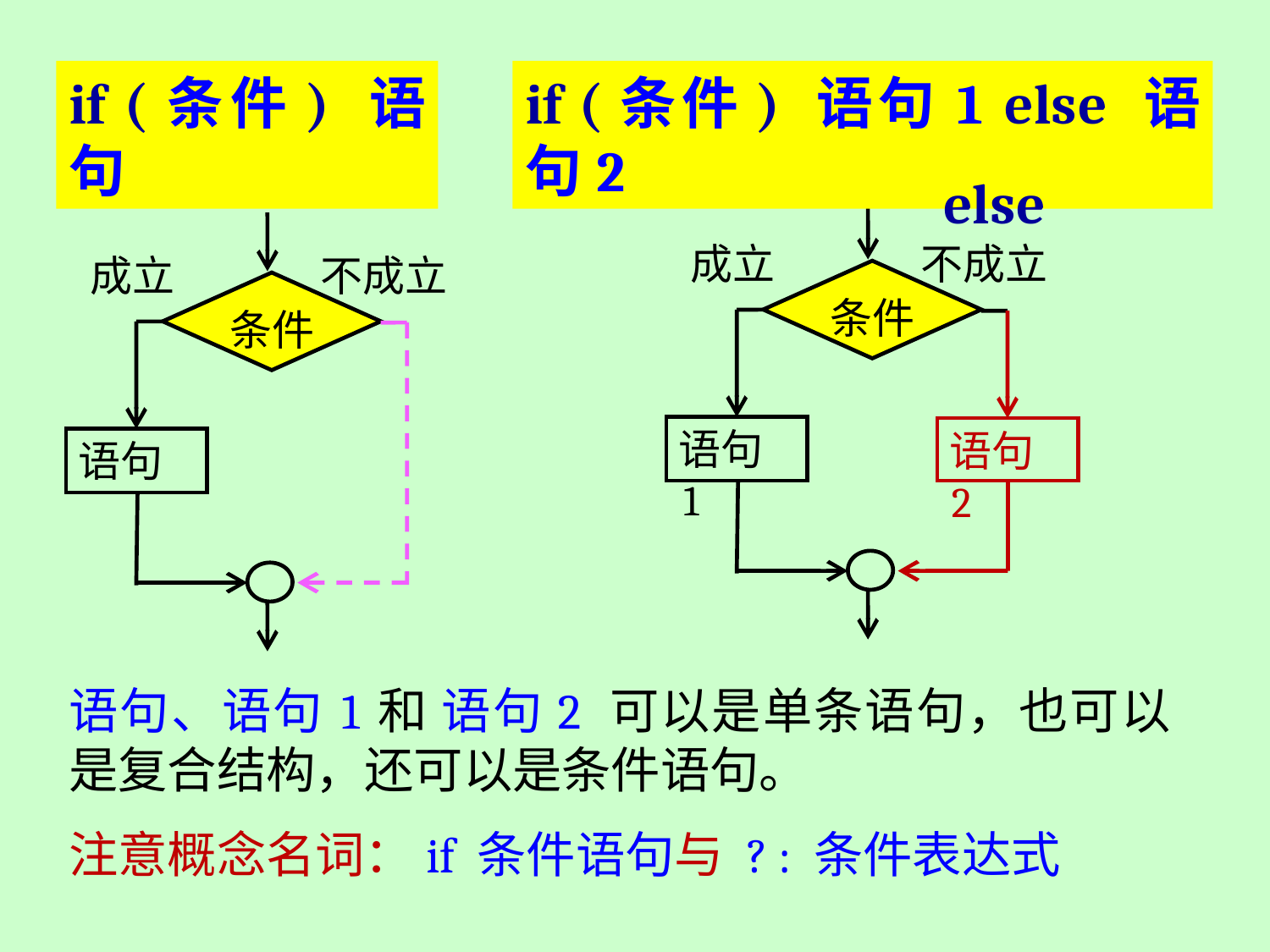

if (条件) 语句
if (条件) 语句1 else 语句2
else

成立
不成立
成立
不成立
条件
条件

语句1
语句2
语句

语句、语句1和 语句2 可以是单条语句，也可以是复合结构，还可以是条件语句。
注意概念名词：if 条件语句与 ? : 条件表达式
8